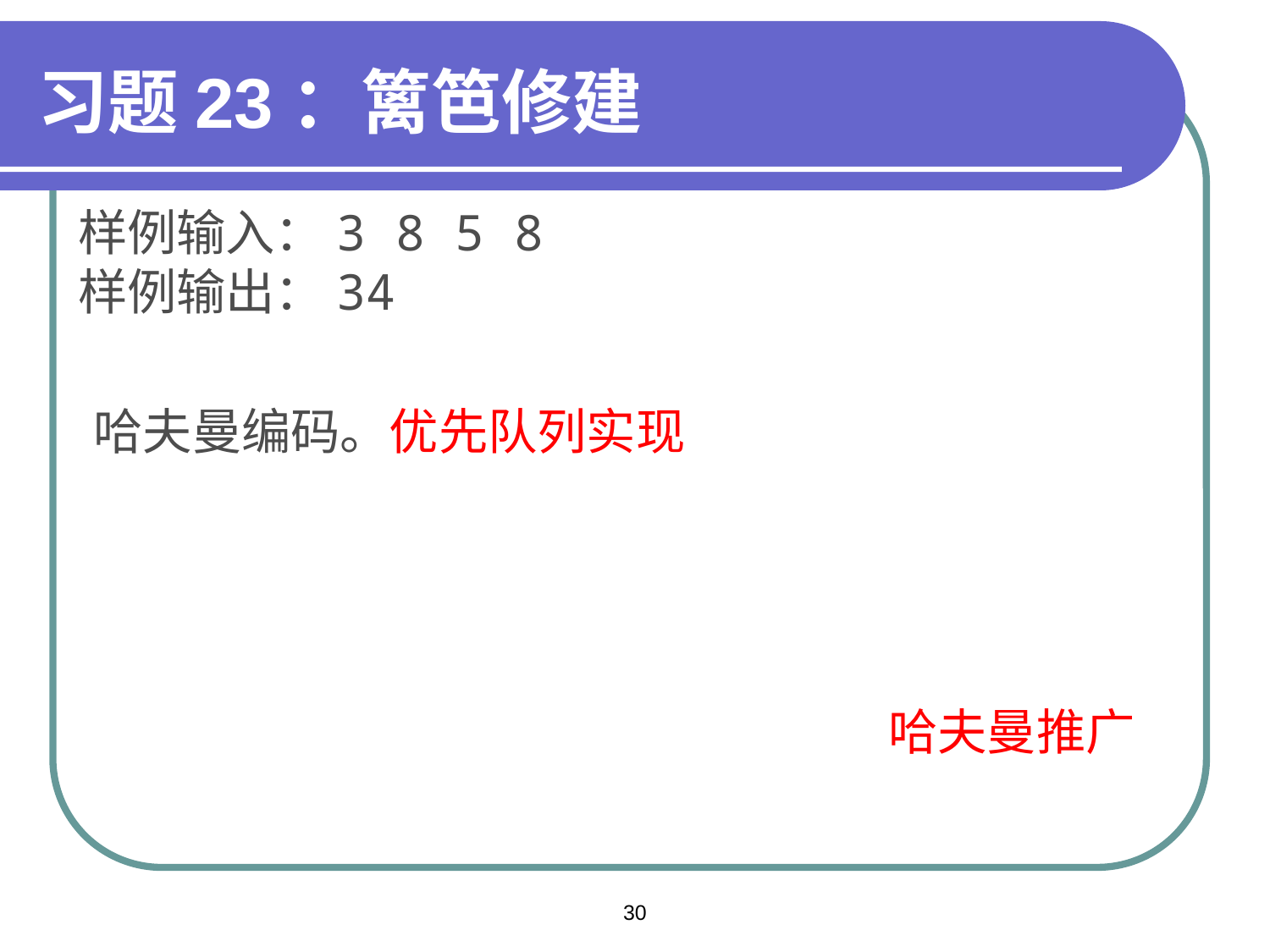

习题23：篱笆修建
样例输入：3 8 5 8
样例输出：34
 哈夫曼编码。优先队列实现
哈夫曼推广
30